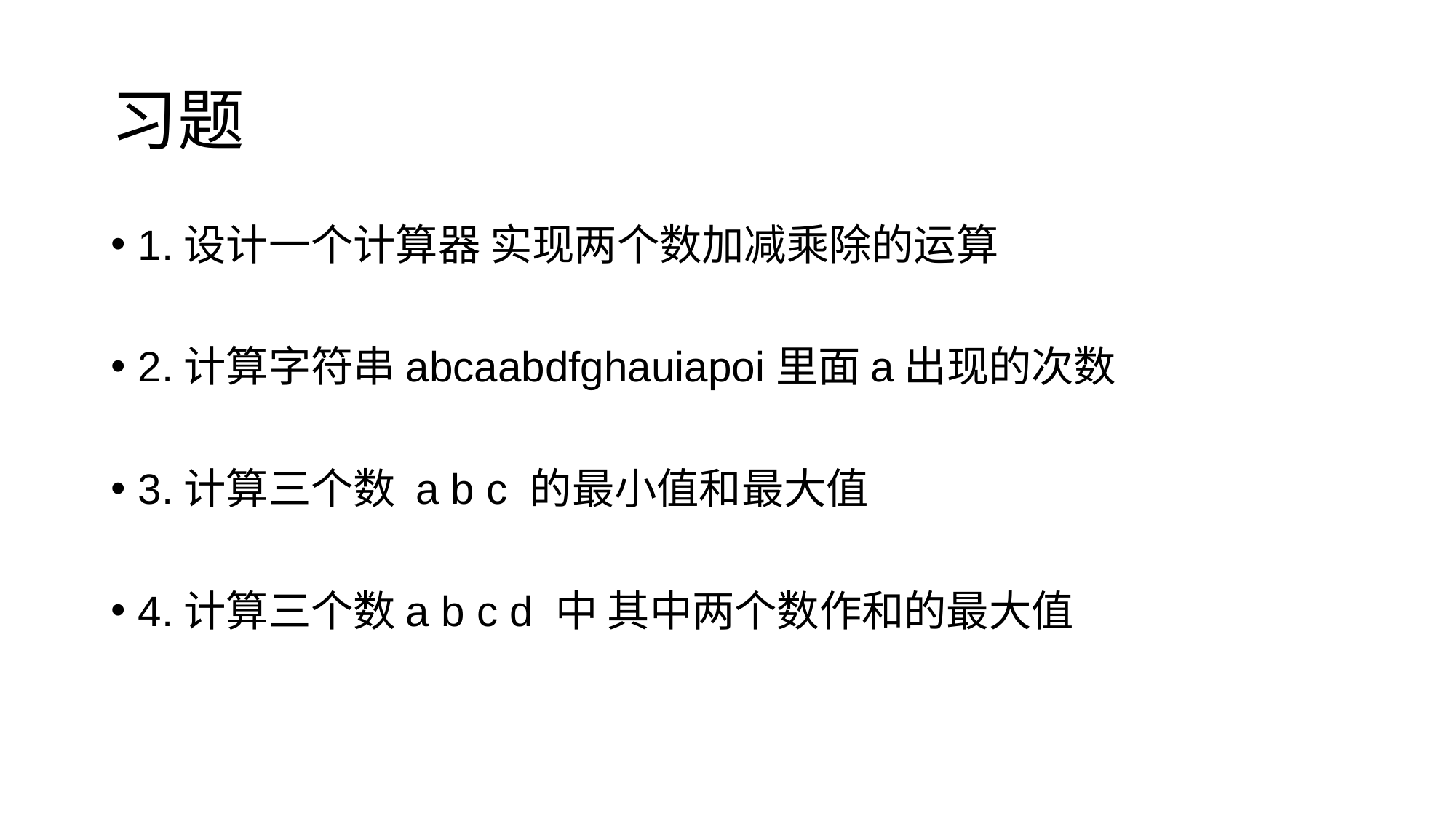

# 习题
1.设计一个计算器 实现两个数加减乘除的运算

2.计算字符串abcaabdfghauiapoi里面a出现的次数

3.计算三个数 a b c 的最小值和最大值

4.计算三个数a b c d 中 其中两个数作和的最大值